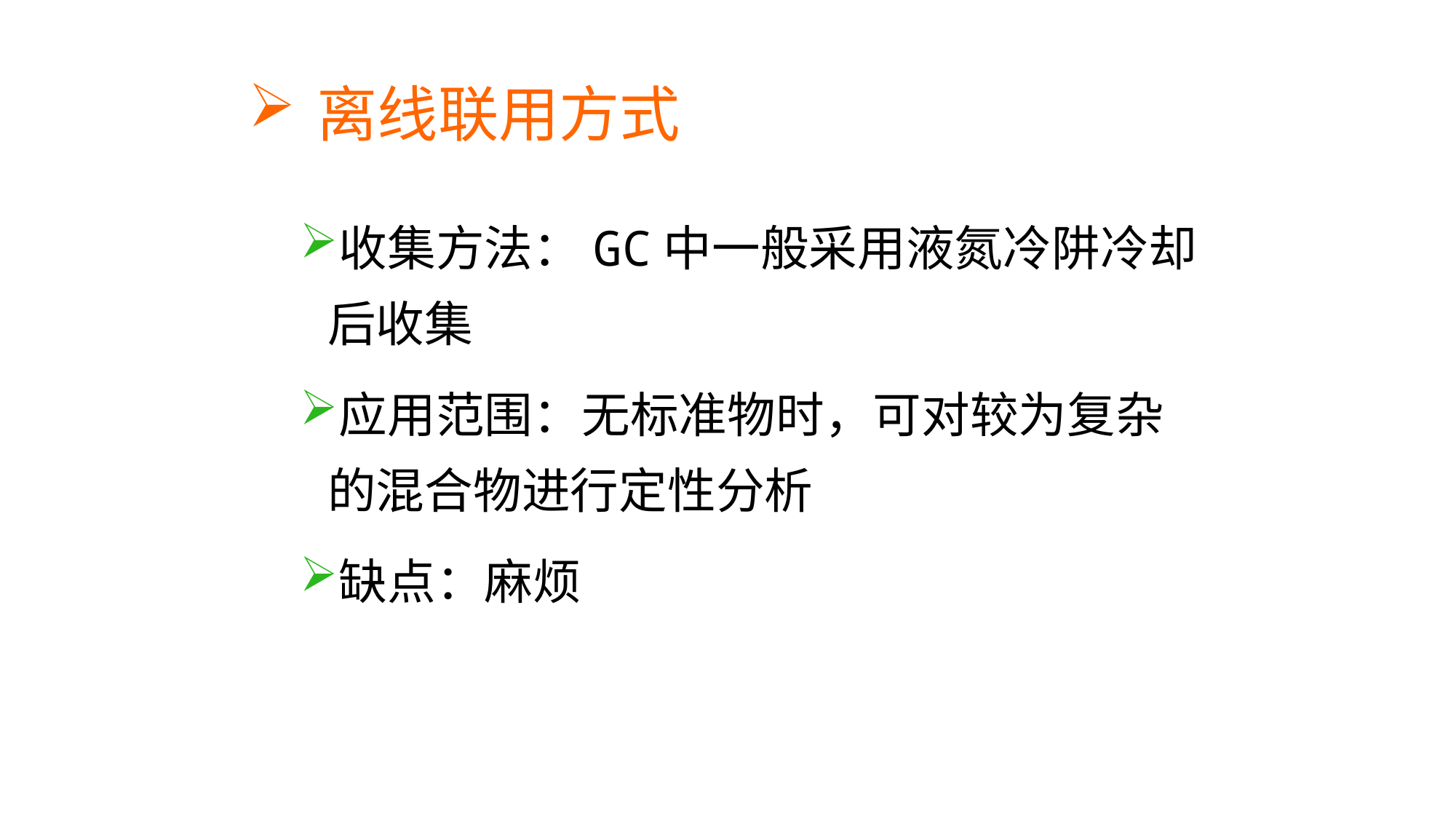

离线联用方式
收集方法：GC中一般采用液氮冷阱冷却后收集
应用范围：无标准物时，可对较为复杂的混合物进行定性分析
缺点：麻烦